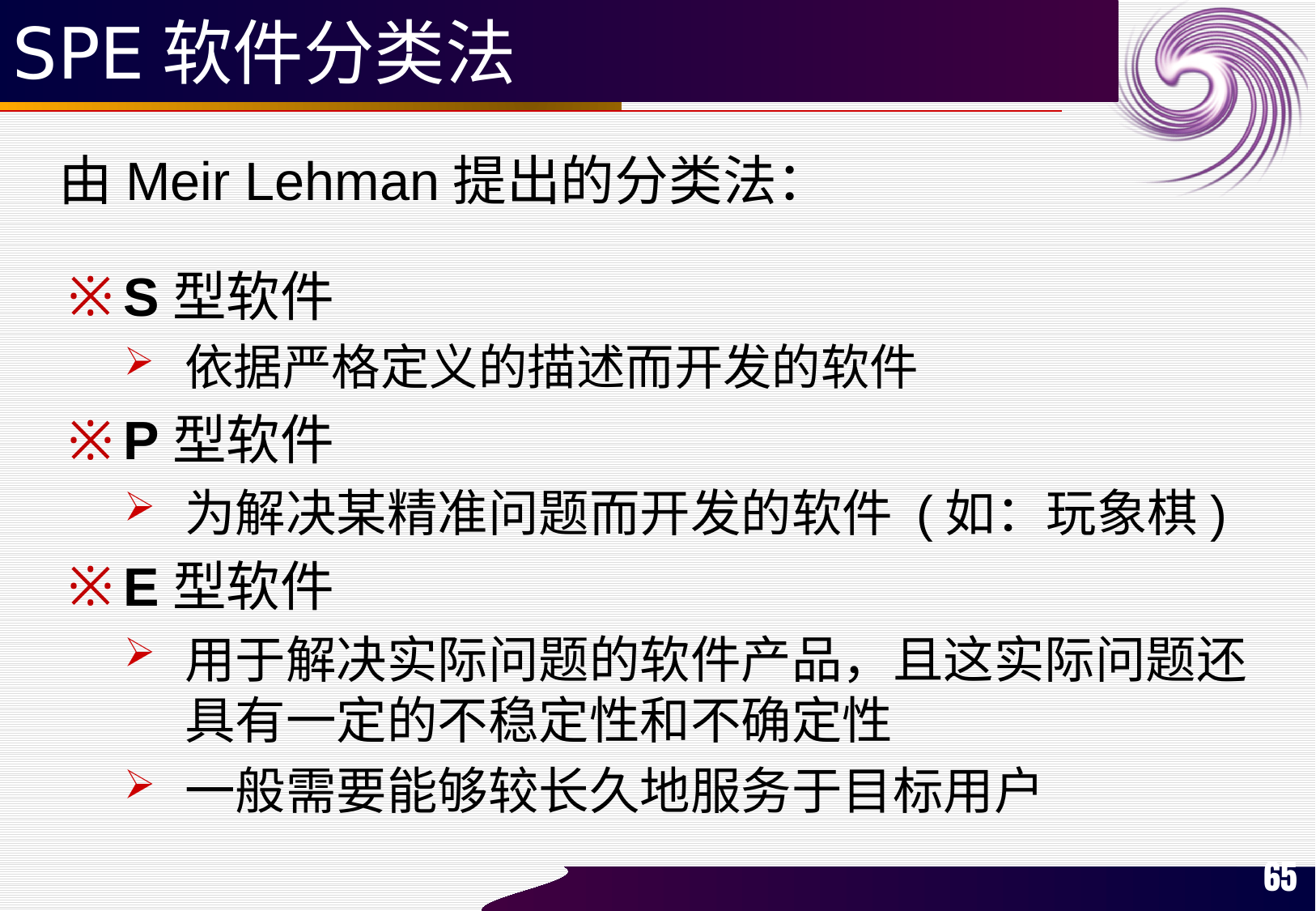

# SPE软件分类法
由Meir Lehman提出的分类法：

S型软件
依据严格定义的描述而开发的软件
P型软件
为解决某精准问题而开发的软件 (如：玩象棋)
E型软件
用于解决实际问题的软件产品，且这实际问题还具有一定的不稳定性和不确定性
一般需要能够较长久地服务于目标用户
65